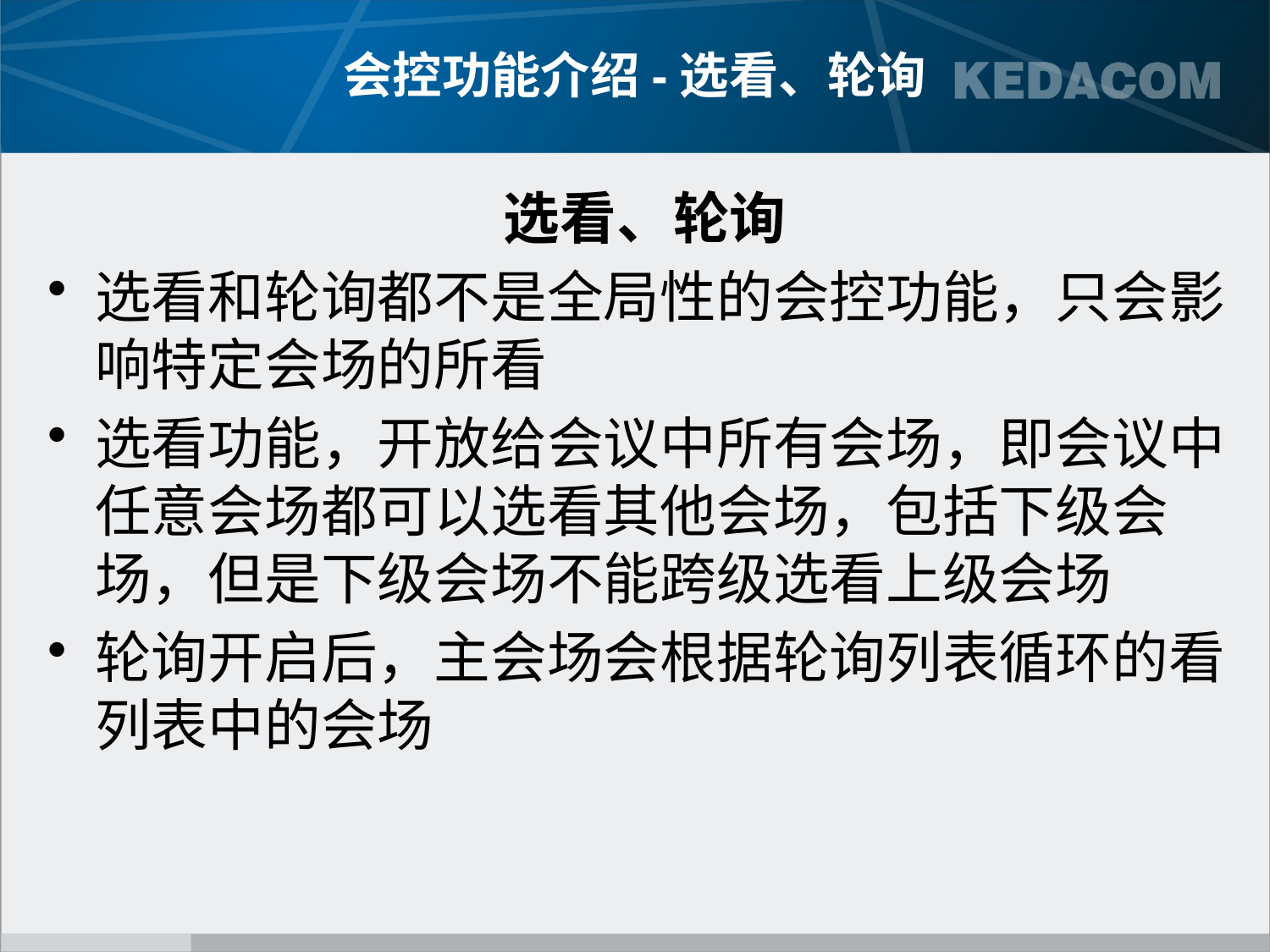

# 会控功能介绍-选看、轮询
选看、轮询
选看和轮询都不是全局性的会控功能，只会影响特定会场的所看
选看功能，开放给会议中所有会场，即会议中任意会场都可以选看其他会场，包括下级会场，但是下级会场不能跨级选看上级会场
轮询开启后，主会场会根据轮询列表循环的看列表中的会场